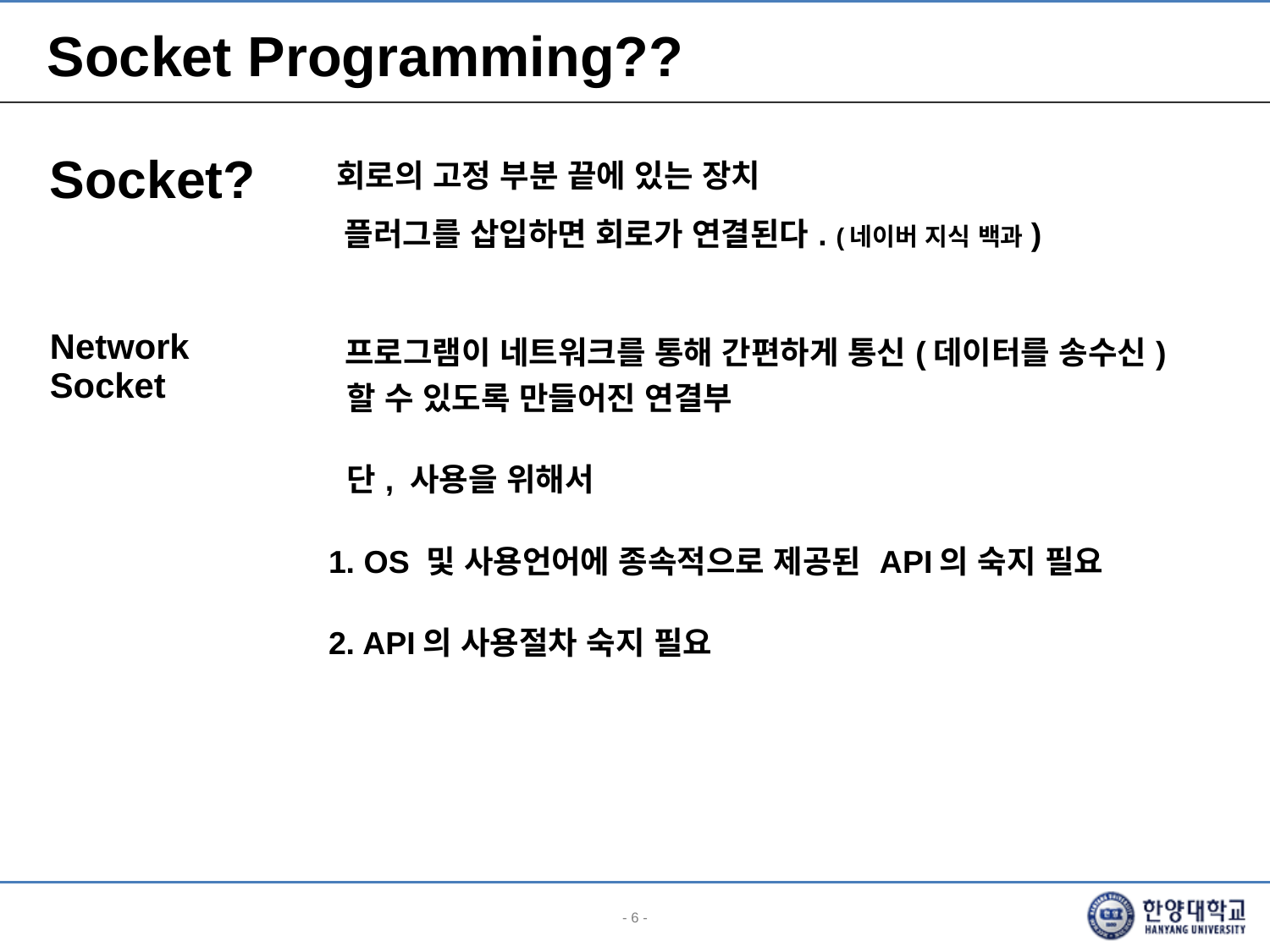

# Socket Programming??
| Socket? | 회로의 고정 부분 끝에 있는 장치 플러그를 삽입하면 회로가 연결된다. (네이버 지식 백과) |
| --- | --- |
| Network Socket | 프로그램이 네트워크를 통해 간편하게 통신(데이터를 송수신) 할 수 있도록 만들어진 연결부 단, 사용을 위해서 1. OS 및 사용언어에 종속적으로 제공된 API의 숙지 필요 2. API의 사용절차 숙지 필요 |
| --- | --- |